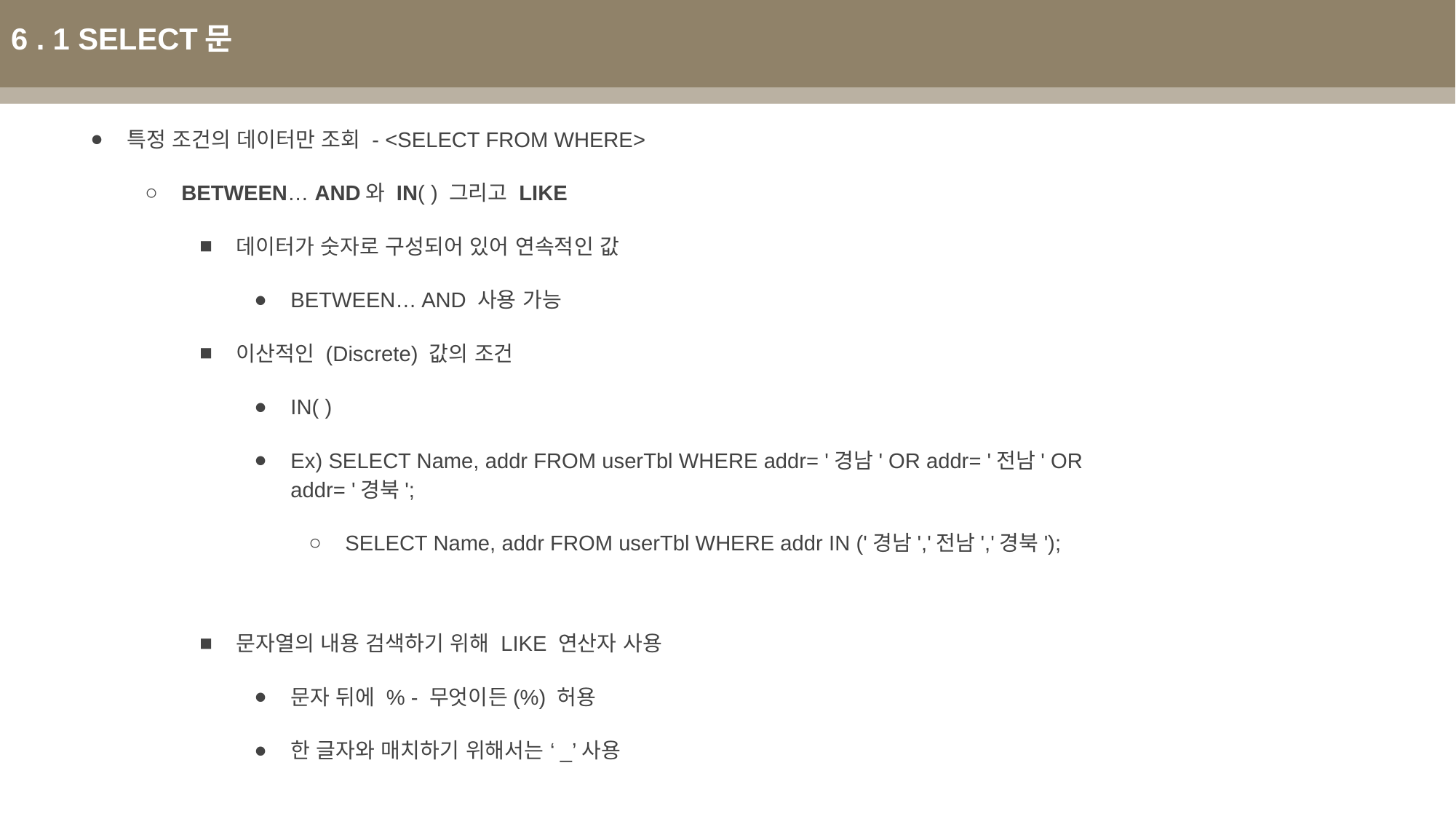

6 . 1 SELECT문
특정 조건의 데이터만 조회 - <SELECT FROM WHERE>
BETWEEN… AND와 IN( ) 그리고 LIKE
데이터가 숫자로 구성되어 있어 연속적인 값
BETWEEN… AND 사용 가능
이산적인 (Discrete) 값의 조건
IN( )
Ex) SELECT Name, addr FROM userTbl WHERE addr= '경남' OR addr= '전남' OR addr= '경북';
SELECT Name, addr FROM userTbl WHERE addr IN ('경남','전남','경북');

문자열의 내용 검색하기 위해 LIKE 연산자 사용
문자 뒤에 % - 무엇이든(%) 허용
한 글자와 매치하기 위해서는 ‘_’사용